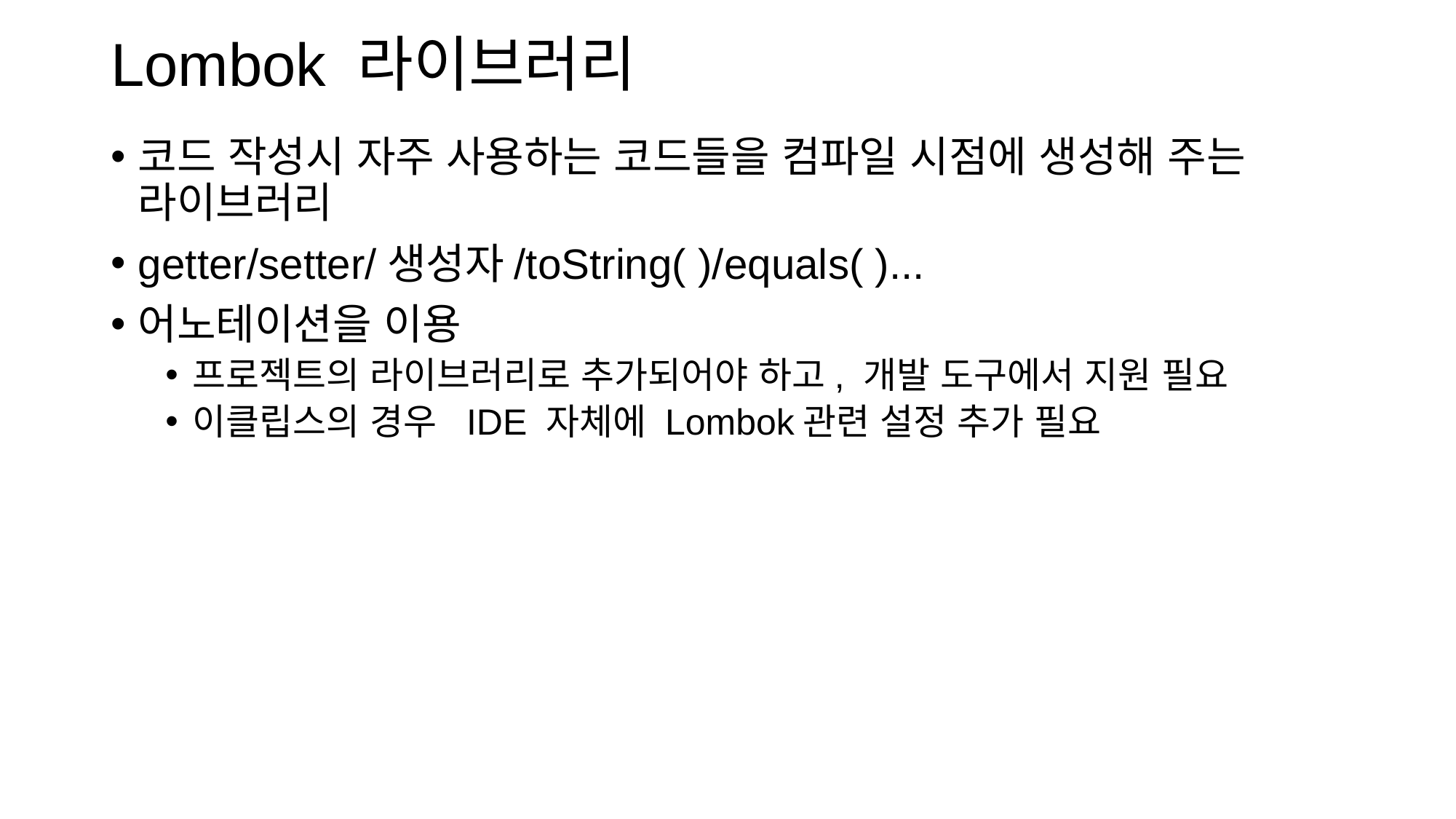

# Lombok 라이브러리
코드 작성시 자주 사용하는 코드들을 컴파일 시점에 생성해 주는 라이브러리
getter/setter/생성자/toString( )/equals( )...
어노테이션을 이용
프로젝트의 라이브러리로 추가되어야 하고, 개발 도구에서 지원 필요
이클립스의 경우  IDE 자체에 Lombok관련 설정 추가 필요